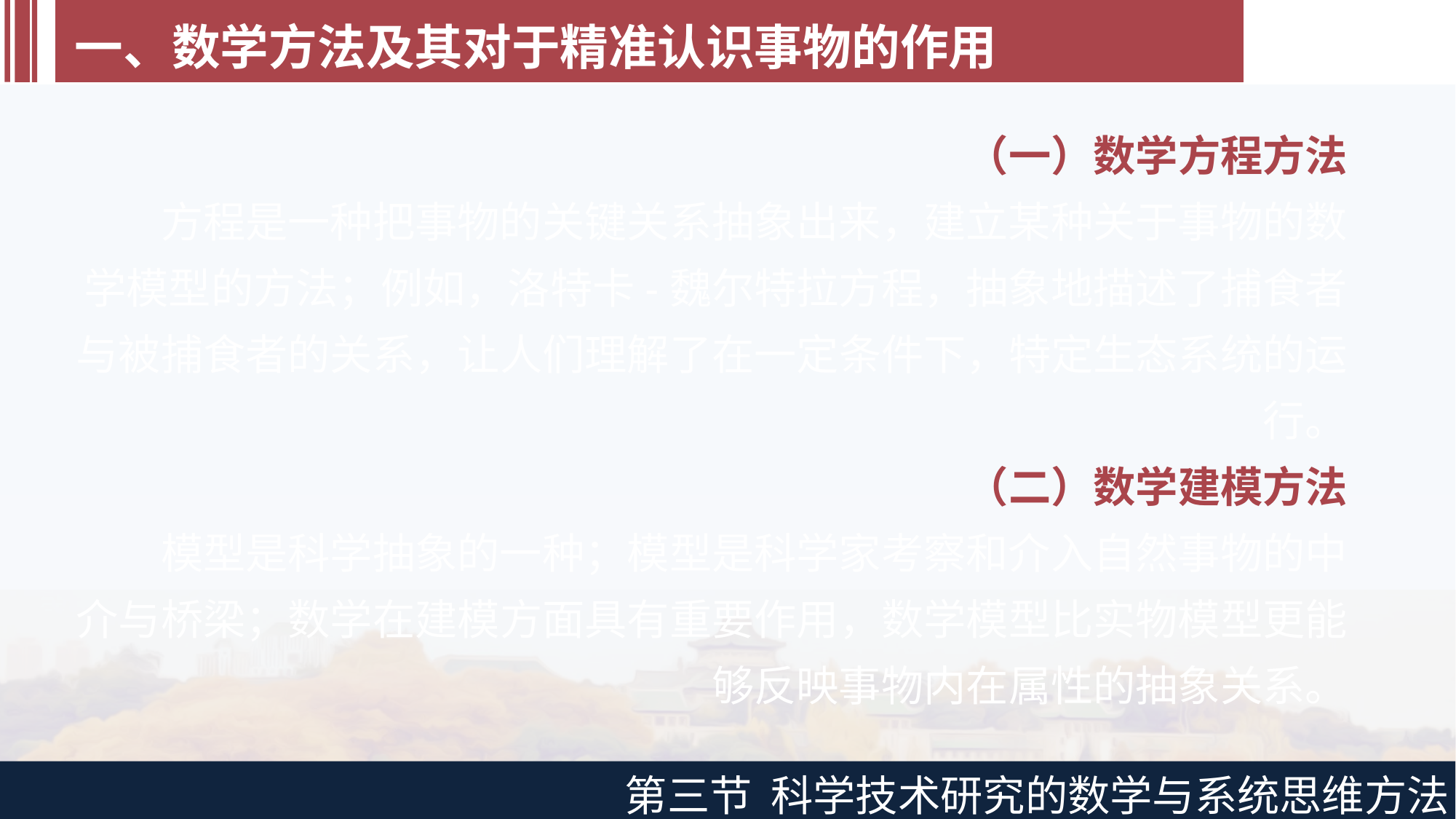

一、数学方法及其对于精准认识事物的作用
（一）数学方程方法
方程是一种把事物的关键关系抽象出来，建立某种关于事物的数学模型的方法；例如，洛特卡-魏尔特拉方程，抽象地描述了捕食者与被捕食者的关系，让人们理解了在一定条件下，特定生态系统的运行。
（二）数学建模方法
模型是科学抽象的一种；模型是科学家考察和介入自然事物的中介与桥梁；数学在建模方面具有重要作用，数学模型比实物模型更能够反映事物内在属性的抽象关系。
第三节  科学技术研究的数学与系统思维方法